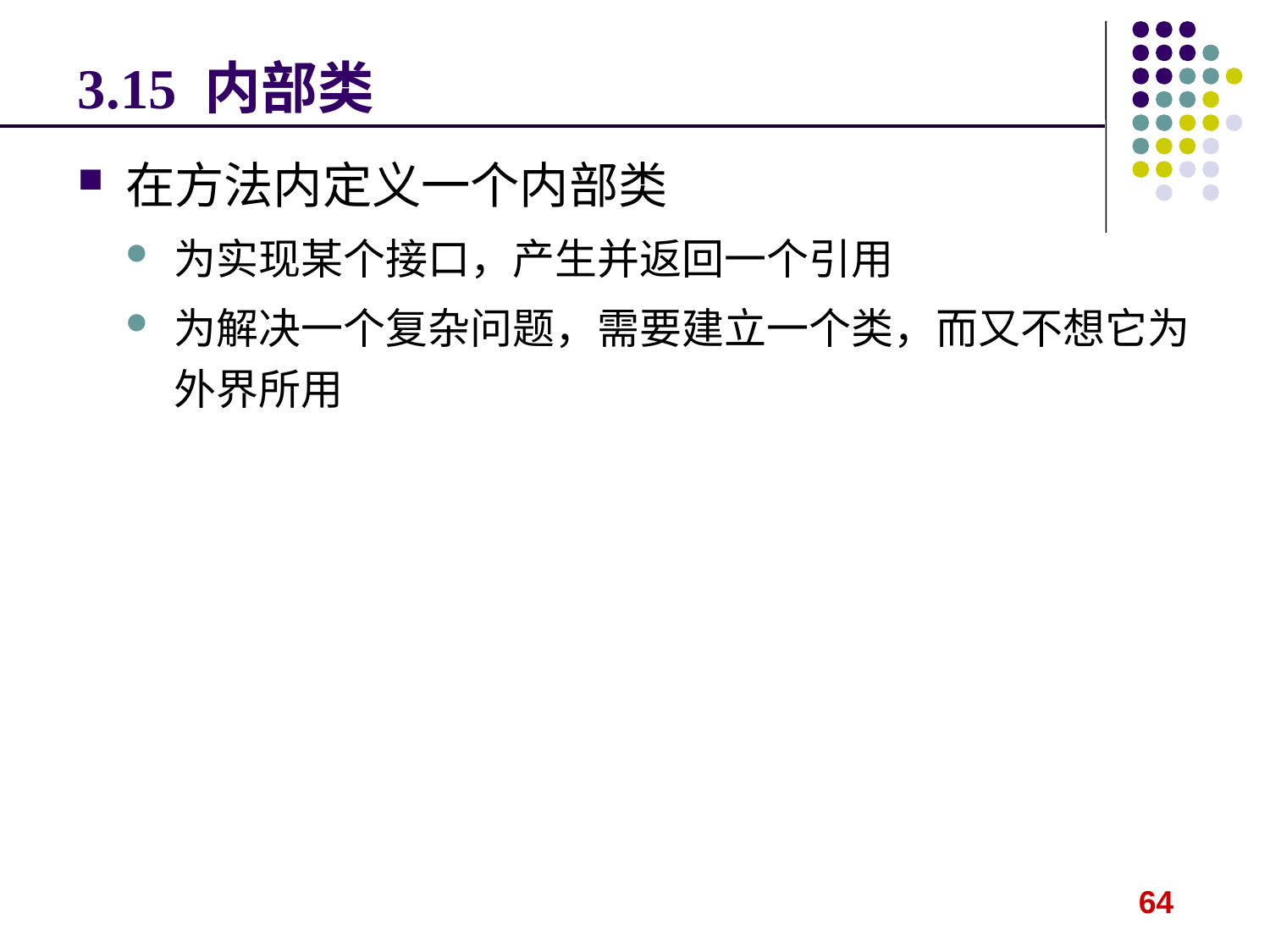

# 3.15 内部类
在方法内定义一个内部类
为实现某个接口，产生并返回一个引用
为解决一个复杂问题，需要建立一个类，而又不想它为外界所用